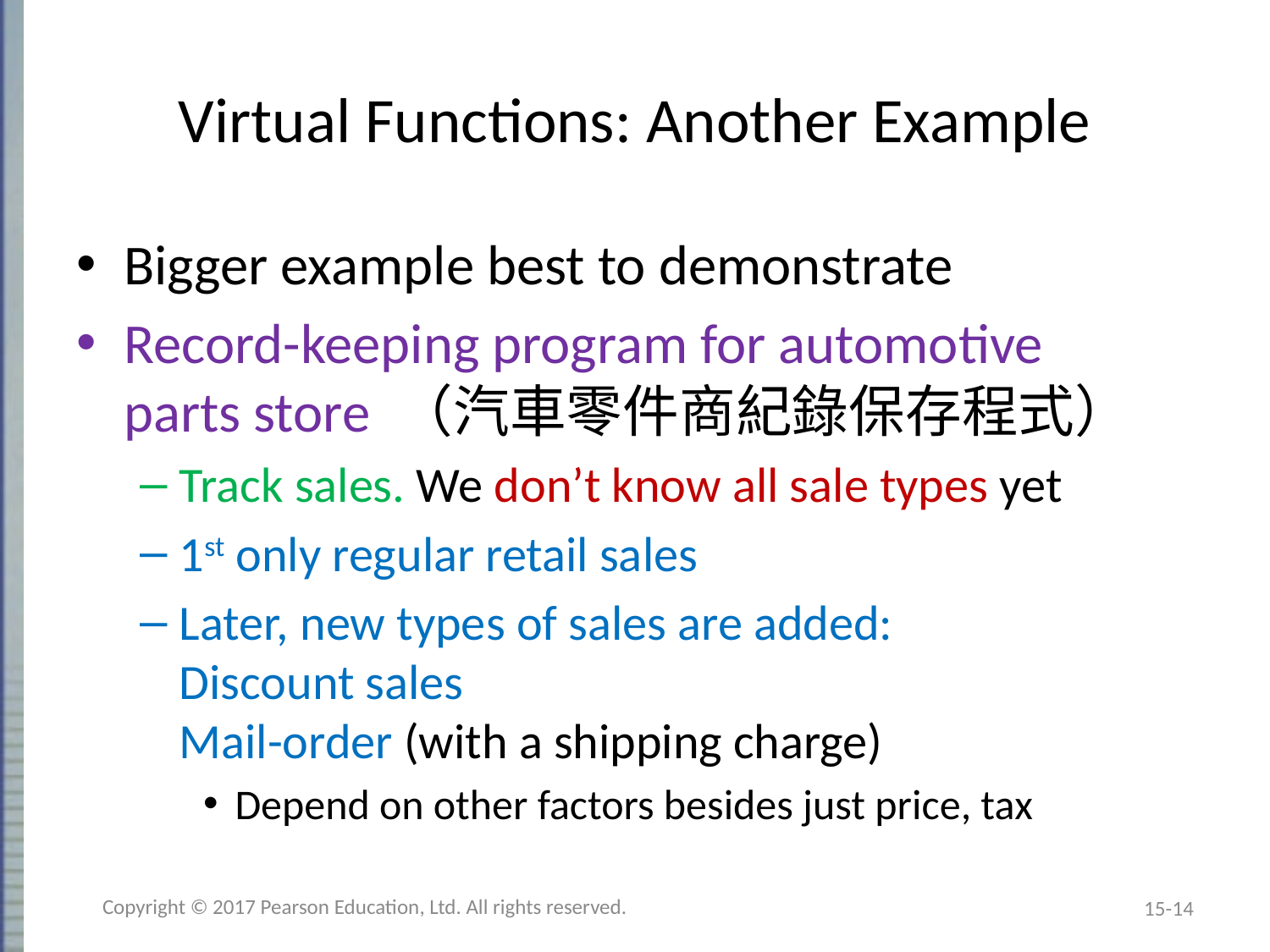

# Virtual Functions: Another Example
Bigger example best to demonstrate
Record-keeping program for automotive
parts store （汽車零件商紀錄保存程式）
Track sales. We don’t know all sale types yet
1st only regular retail sales
Later, new types of sales are added:
Discount sales
Mail-order (with a shipping charge)
Depend on other factors besides just price, tax
Copyright © 2017 Pearson Education, Ltd. All rights reserved.
15-14